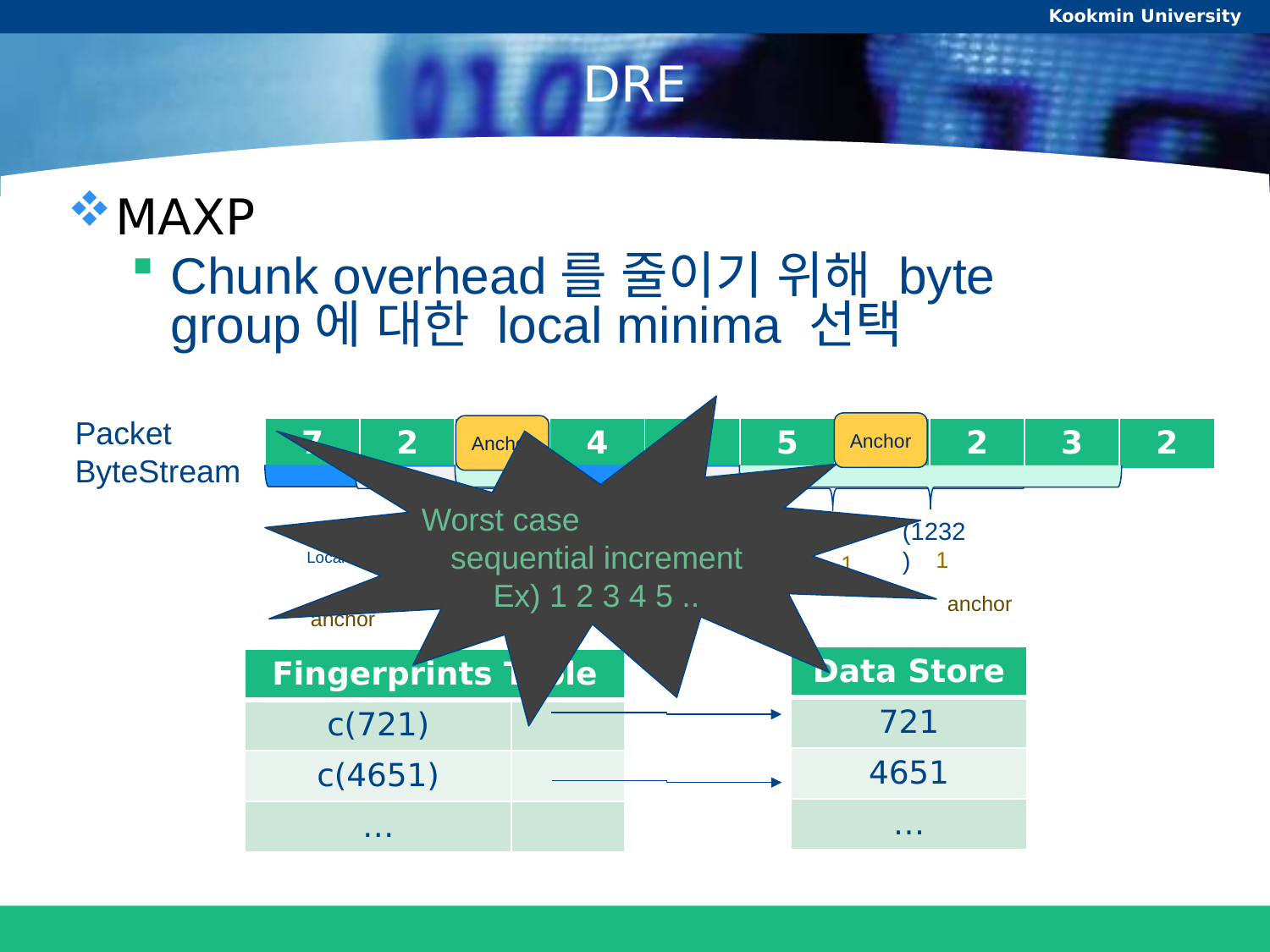

Kookmin University
# DRE
MAXP
Chunk overhead를 줄이기 위해 byte group에 대한 local minima 선택

Worst case
sequential increment
Ex) 1 2 3 4 5 ..
Packet
ByteStream
Anchor
Anchor
| 7 | 2 | 1 | 4 | 6 | 5 | 1 | 2 | 3 | 2 |
| --- | --- | --- | --- | --- | --- | --- | --- | --- | --- |
(6512)
(2146)
(4651)
(7214)
(1232)
(1465)
1
1
1
1
Local minima
1
1
anchor
anchor
| Data Store |
| --- |
| 721 |
| 4651 |
| … |
| Fingerprints Table |  |
| --- | --- |
| c(721) |  |
| c(4651) |  |
| … |  |